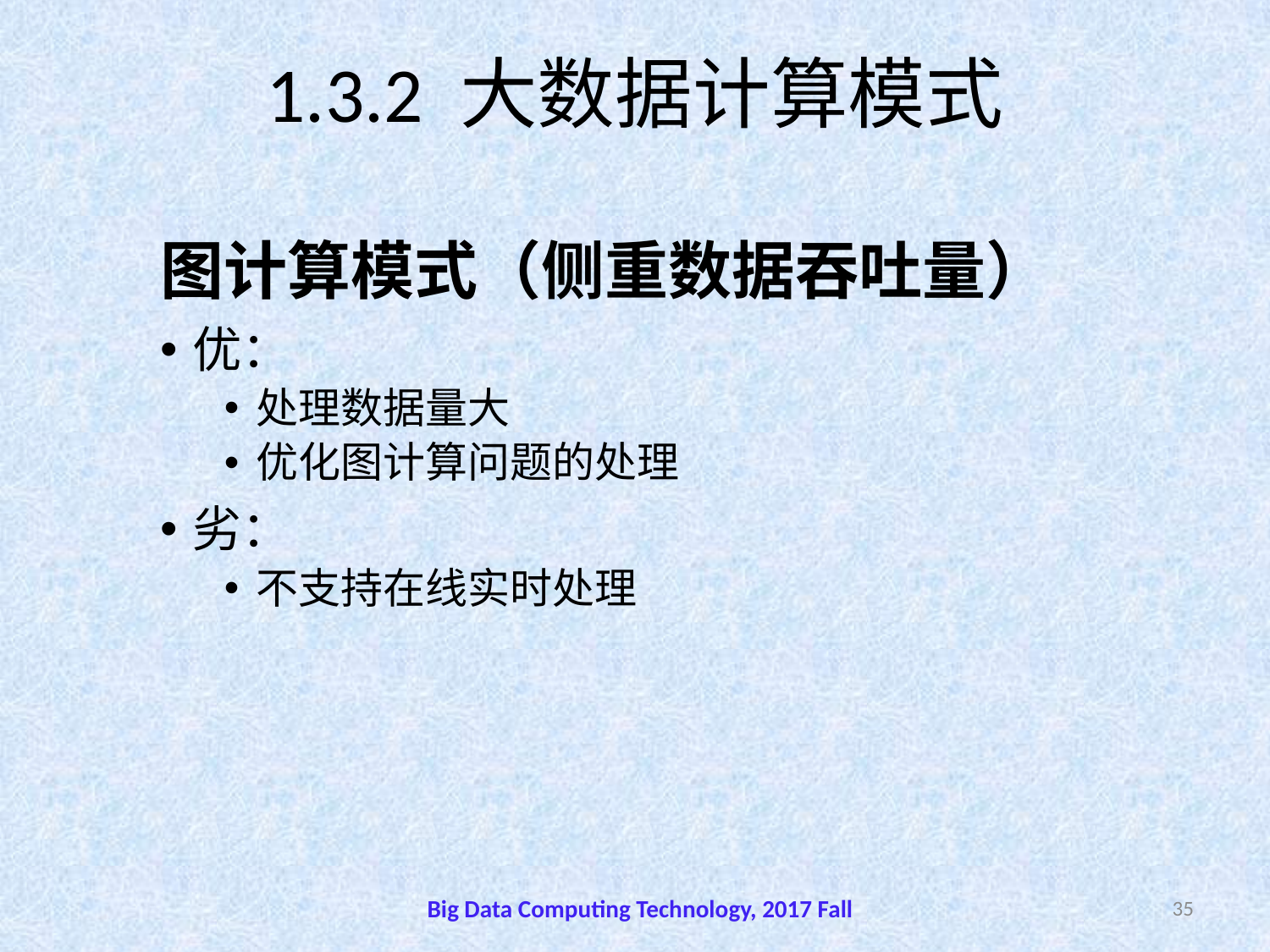

# 1.3.2 大数据计算模式
图计算模式（侧重数据吞吐量）
优：
处理数据量大
优化图计算问题的处理
劣：
不支持在线实时处理
Big Data Computing Technology, 2017 Fall
35